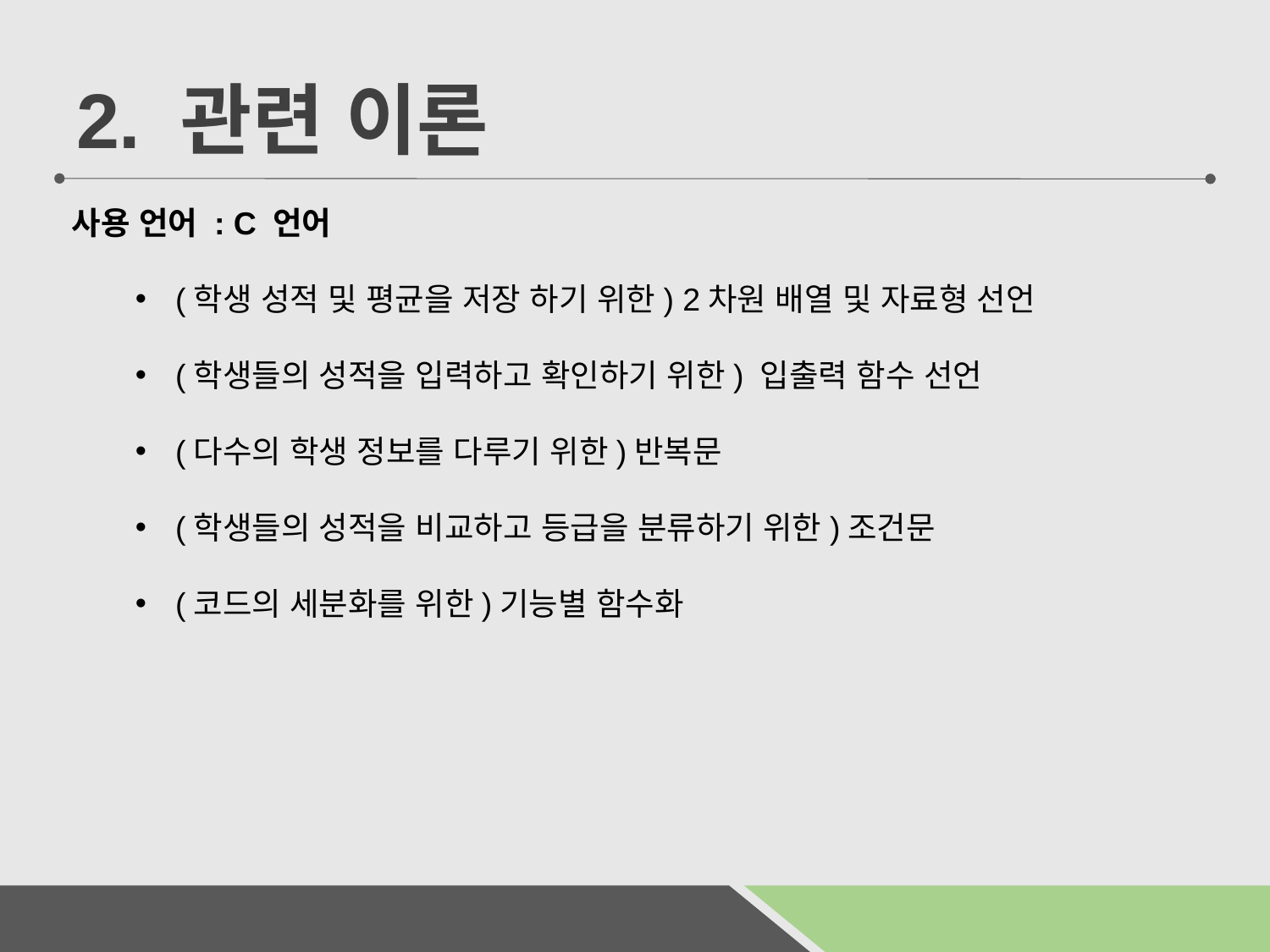

2. 관련 이론
사용 언어 : C 언어

(학생 성적 및 평균을 저장 하기 위한) 2차원 배열 및 자료형 선언

(학생들의 성적을 입력하고 확인하기 위한) 입출력 함수 선언

(다수의 학생 정보를 다루기 위한)반복문

(학생들의 성적을 비교하고 등급을 분류하기 위한)조건문

(코드의 세분화를 위한)기능별 함수화